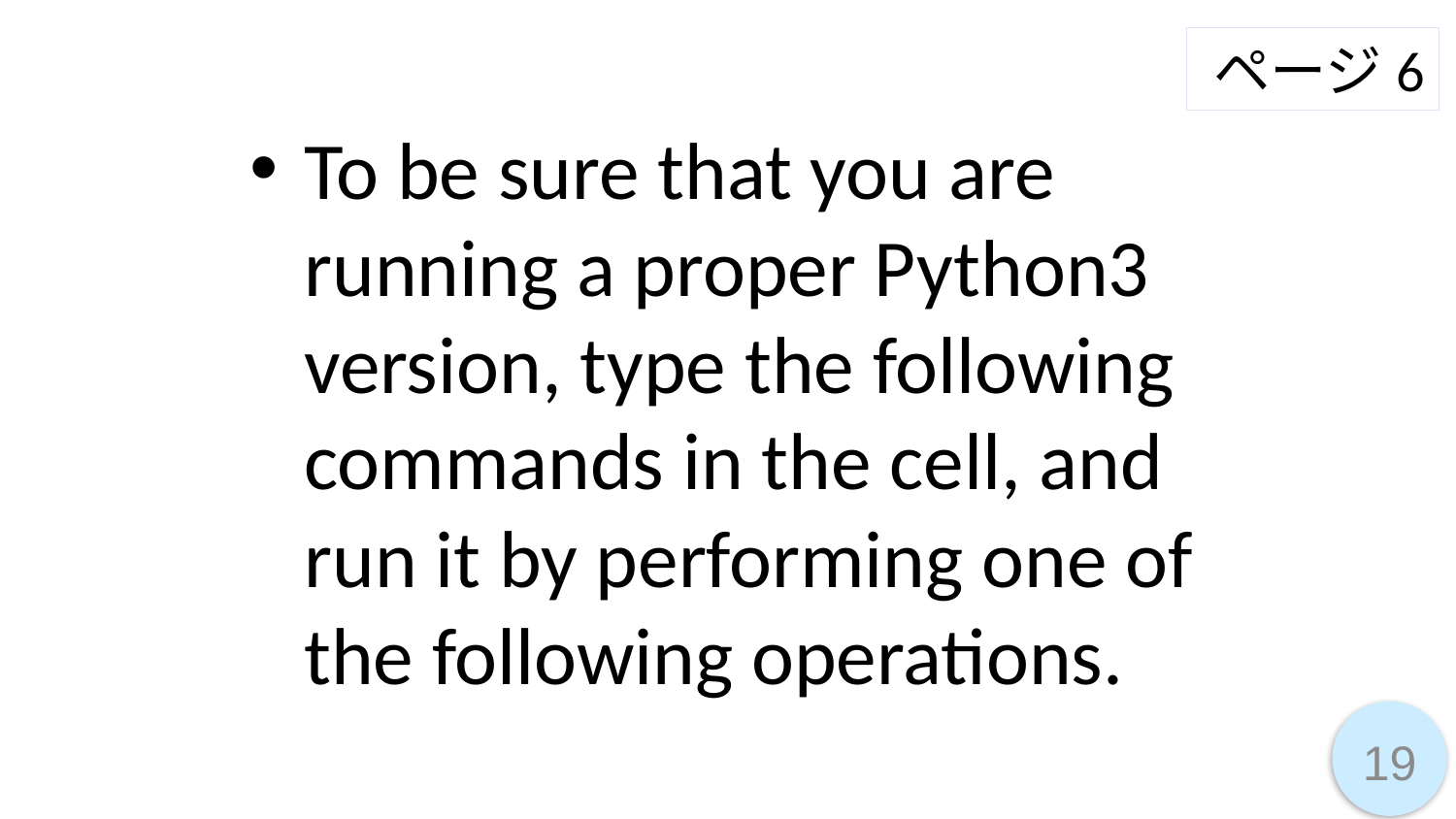

ページ6
To be sure that you are running a proper Python3 version, type the following commands in the cell, and run it by performing one of the following operations.
19